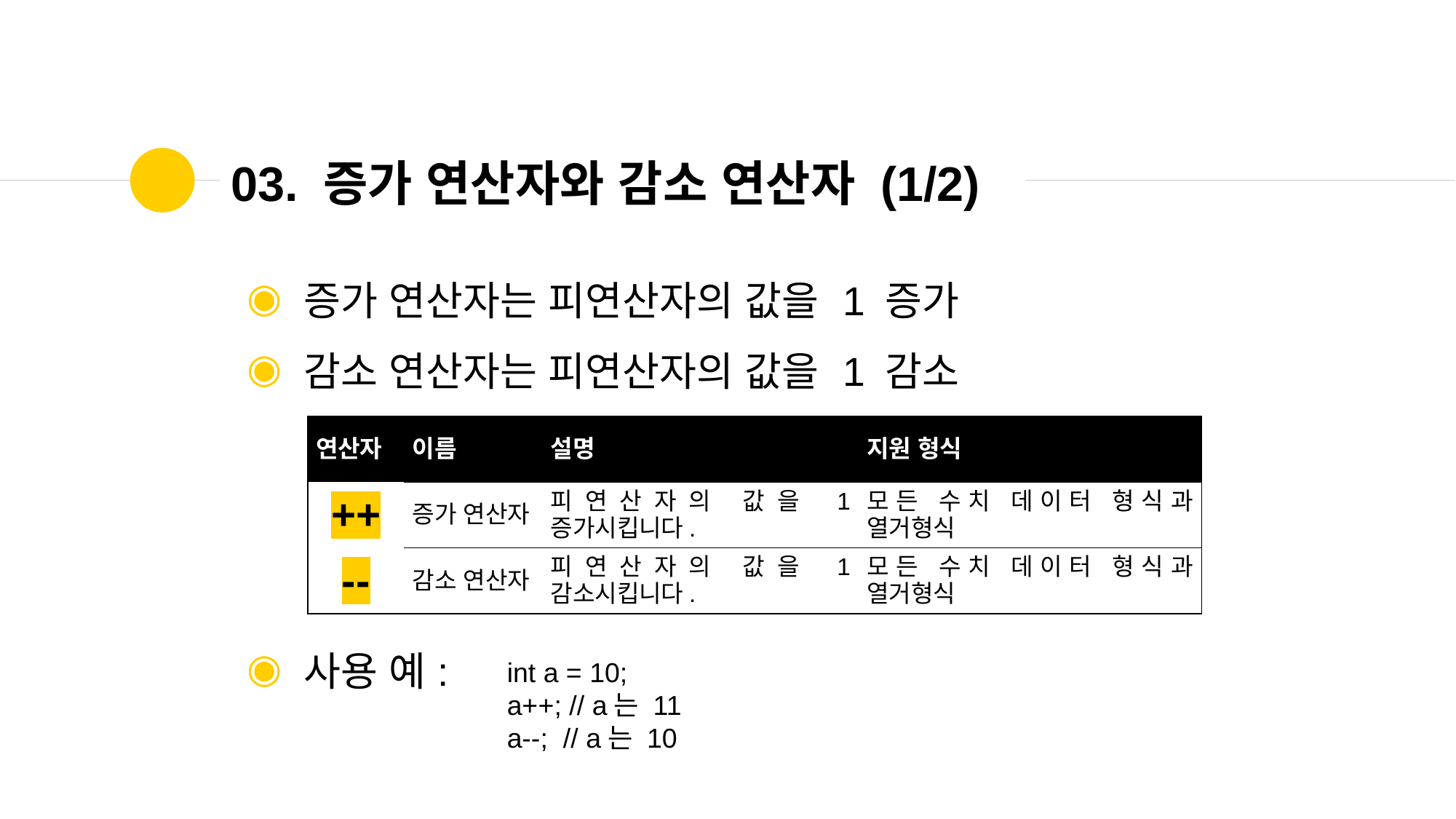

# 03. 증가 연산자와 감소 연산자 (1/2)
증가 연산자는 피연산자의 값을 1 증가
감소 연산자는 피연산자의 값을 1 감소

사용 예:

| 연산자 | 이름 | 설명 | 지원 형식 |
| --- | --- | --- | --- |
| ++ | 증가 연산자 | 피연산자의 값을 1 증가시킵니다. | 모든 수치 데이터 형식과 열거형식 |
| -- | 감소 연산자 | 피연산자의 값을 1 감소시킵니다. | 모든 수치 데이터 형식과 열거형식 |
int a = 10;
a++; // a는 11
a--;  // a는 10